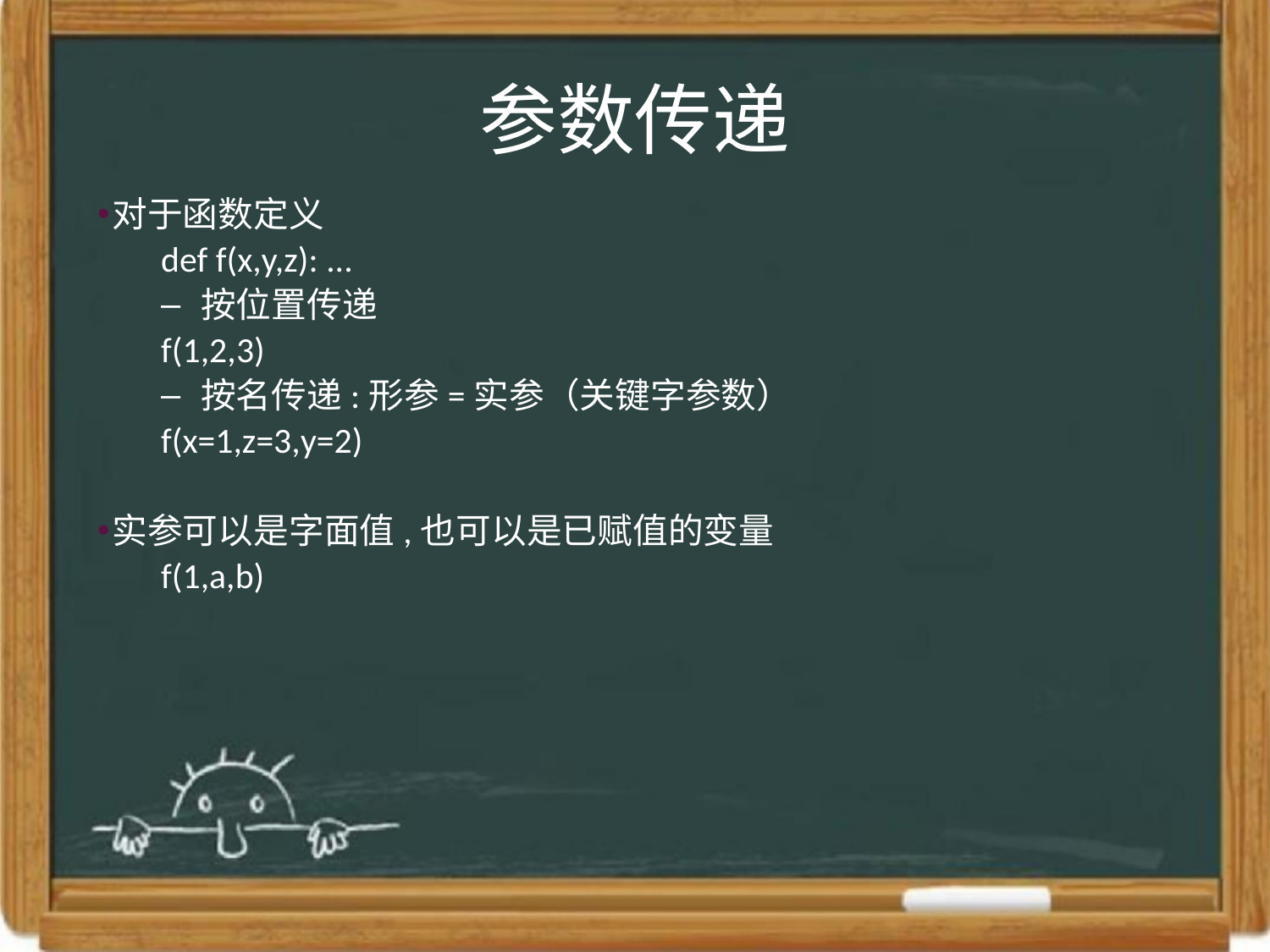

# 参数传递
对于函数定义
def f(x,y,z): ...
按位置传递
f(1,2,3)
按名传递:形参=实参（关键字参数）
f(x=1,z=3,y=2)

实参可以是字面值,也可以是已赋值的变量
f(1,a,b)